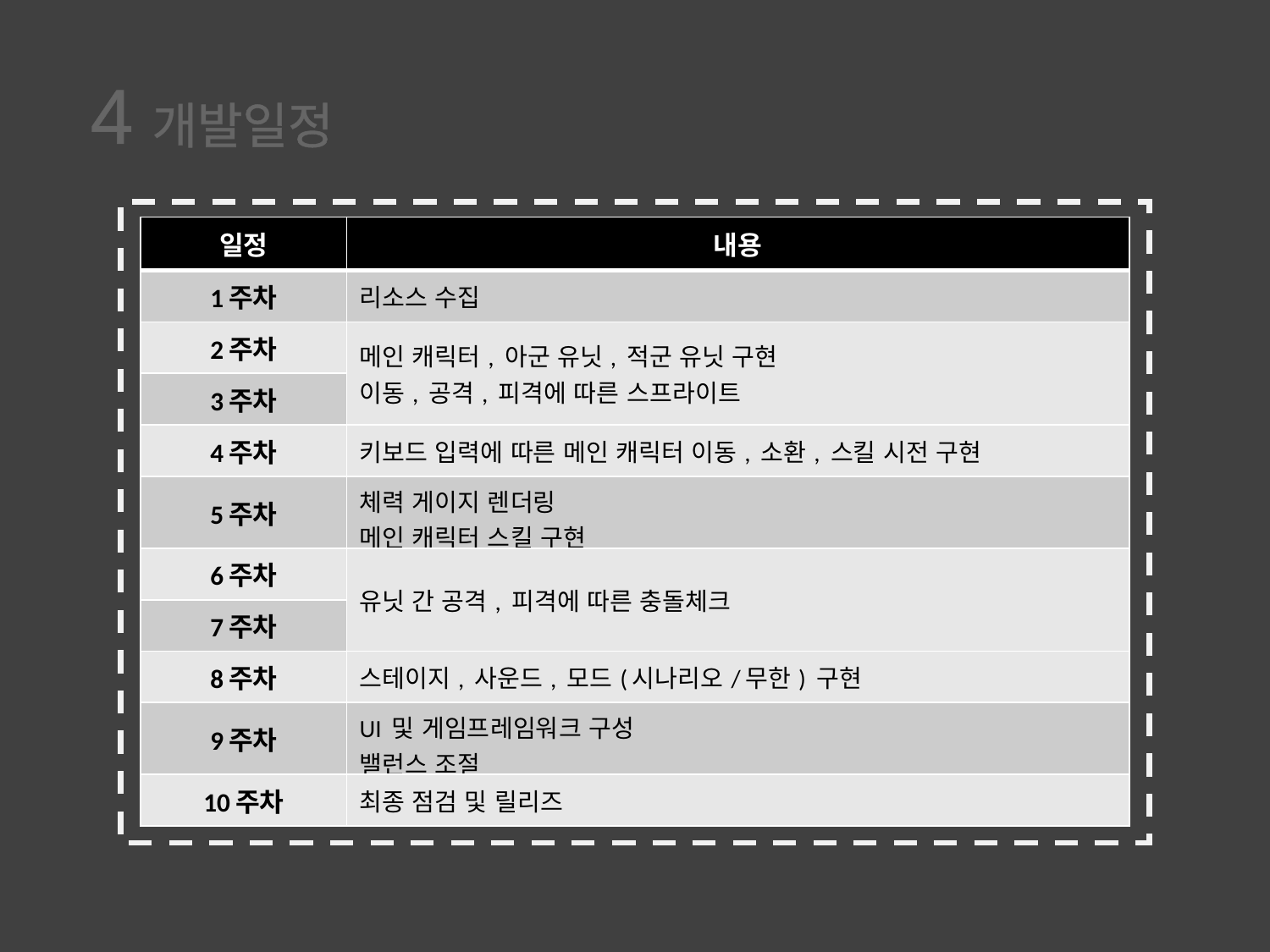

4개발일정

| 일정 | 내용 |
| --- | --- |
| 1주차 | 리소스 수집 |
| 2주차 | 메인 캐릭터, 아군 유닛, 적군 유닛 구현 이동, 공격, 피격에 따른 스프라이트 |
| 3주차 |  |
| 4주차 | 키보드 입력에 따른 메인 캐릭터 이동, 소환, 스킬 시전 구현 |
| 5주차 | 체력 게이지 렌더링 메인 캐릭터 스킬 구현 |
| 6주차 | 유닛 간 공격, 피격에 따른 충돌체크 |
| 7주차 |  |
| 8주차 | 스테이지, 사운드, 모드(시나리오/무한) 구현 |
| 9주차 | UI 및 게임프레임워크 구성 밸런스 조절 |
| 10주차 | 최종 점검 및 릴리즈 |
국제금융이란

국가간의 계속 이루어지는
 무역, 해외투자에 의해
금융자산이 이동하는 현상
오늘날 무역이 증가하고
인터넷이 발달하여
국제 금융은 더욱 활발히
이루어지고 있다